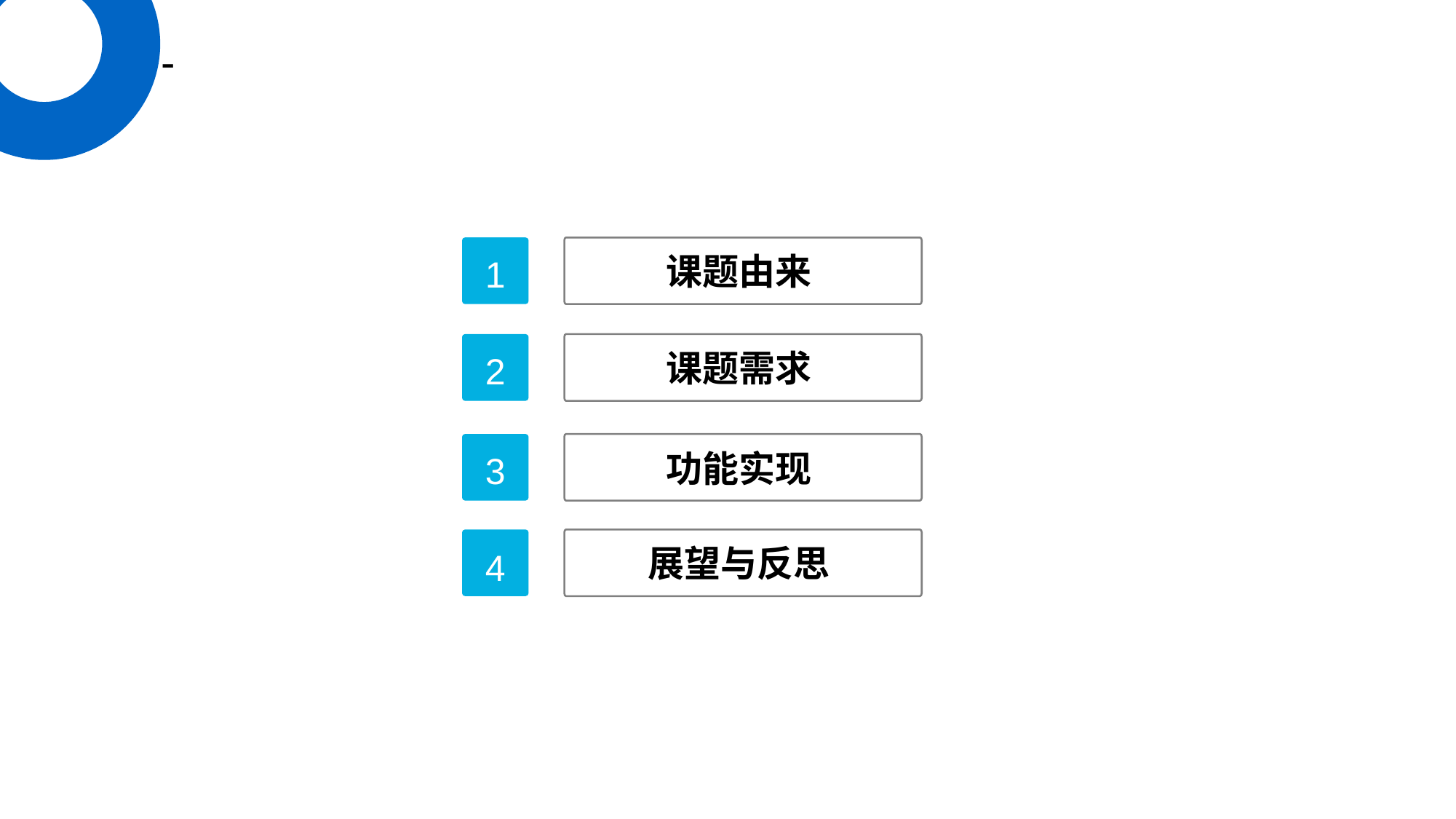

-

1

课题由来

2

课题需求

3

功能实现

4

展望与反思